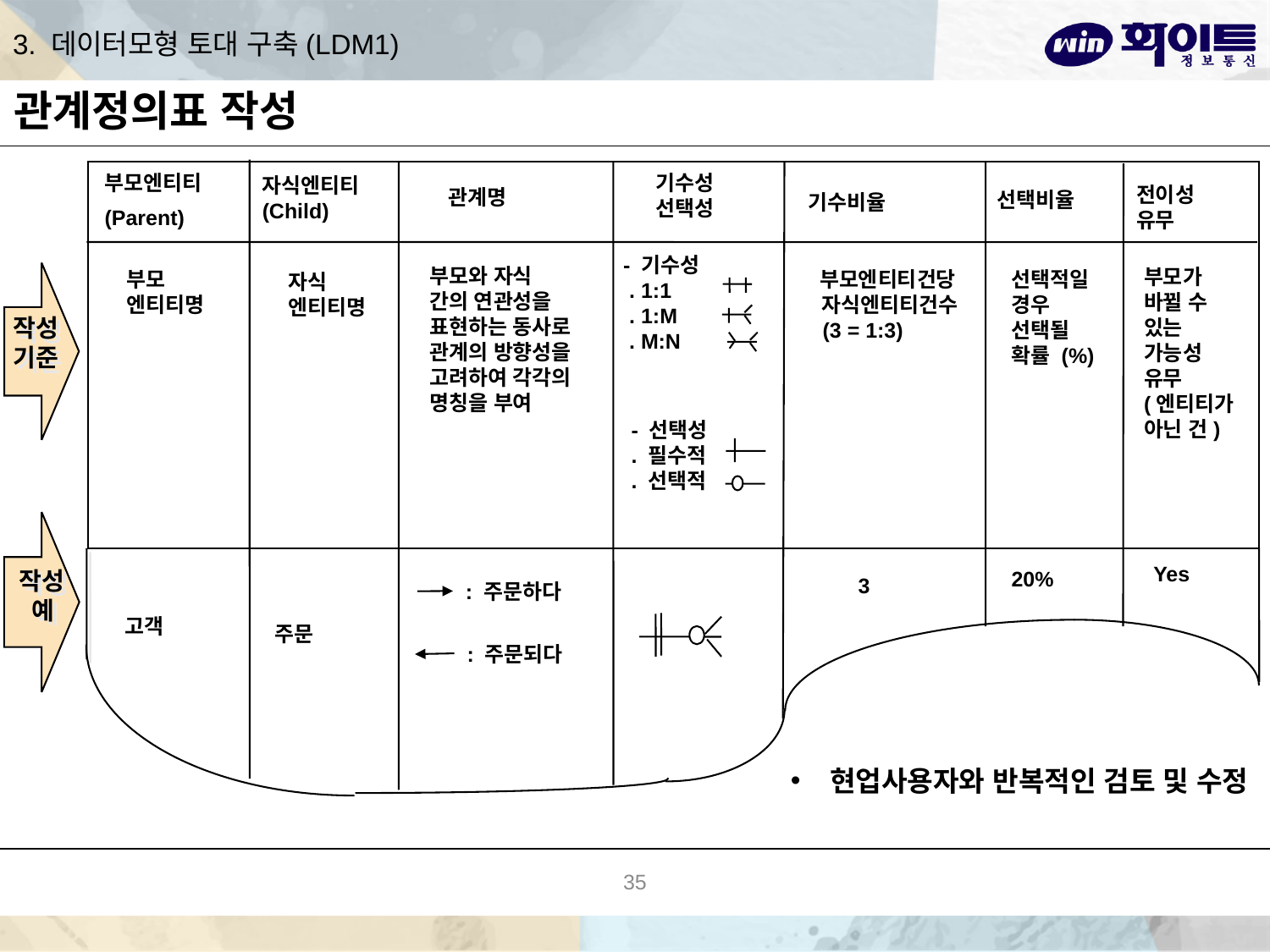

# 3. 데이터모형 토대 구축(LDM1)
관계정의표 작성

부모엔티티
기수성
선택성

자식엔티티
(Child)
전이성
유무
관계명
선택비율
기수비율
(Parent)

- 기수성
 . 1:1
 . 1:M
 . M:N
부모와 자식
간의 연관성을
표현하는 동사로
관계의 방향성을
고려하여 각각의
명칭을 부여
부모가
바뀔 수
있는
가능성
유무
(엔티티가
아닌 건)
부모
엔티티명
  부모엔티티건당
  자식엔티티건수
   (3 = 1:3)
선택적일
경우
선택될
확률 (%)

자식
엔티티명

작성
기준
- 선택성
. 필수적
. 선택적

Yes
작성
 예
20%
3
: 주문하다
고객

주문

: 주문되다

현업사용자와 반복적인 검토 및 수정

35